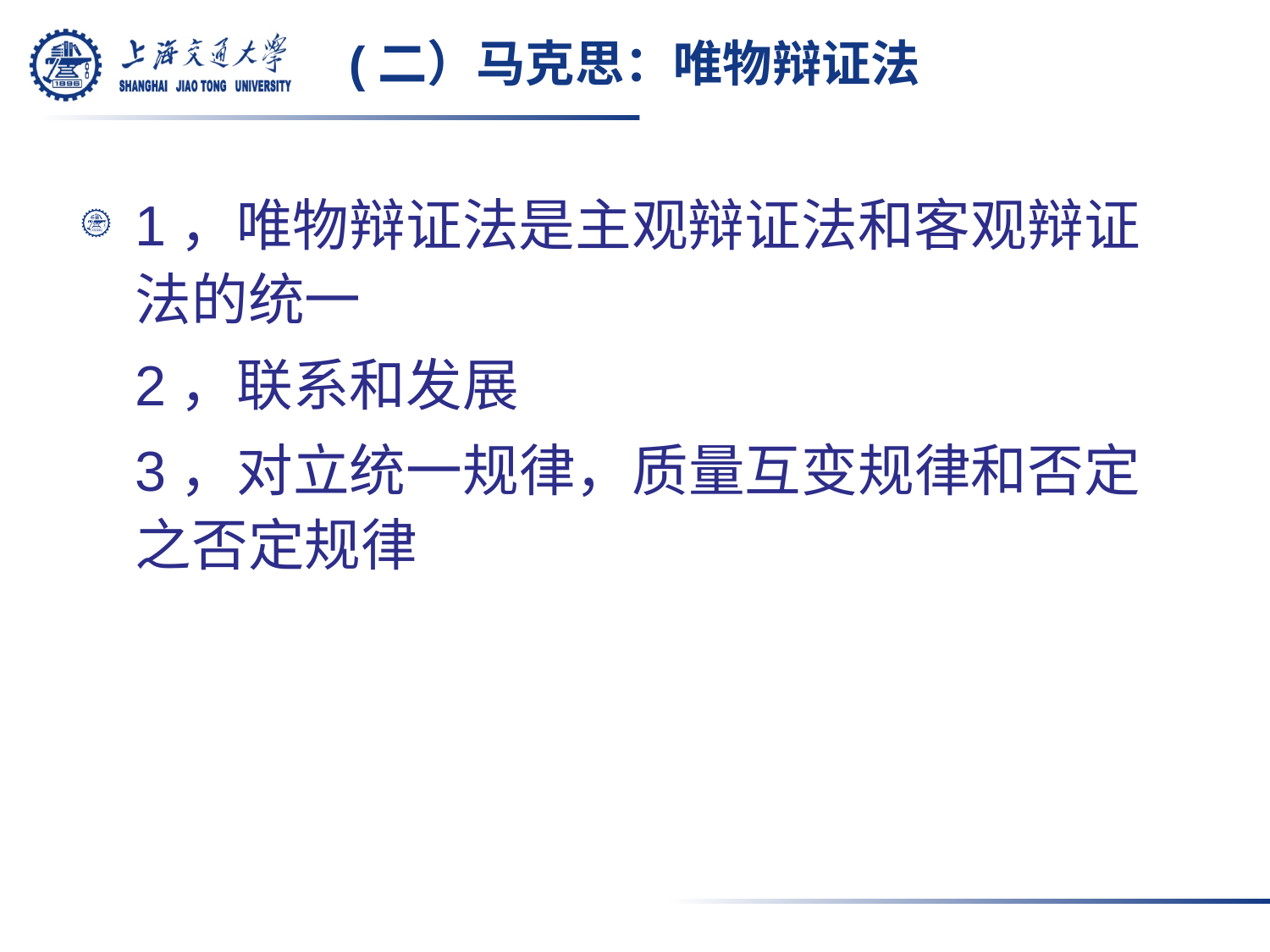

# (二）马克思：唯物辩证法
1，唯物辩证法是主观辩证法和客观辩证法的统一
    2，联系和发展
    3，对立统一规律，质量互变规律和否定之否定规律